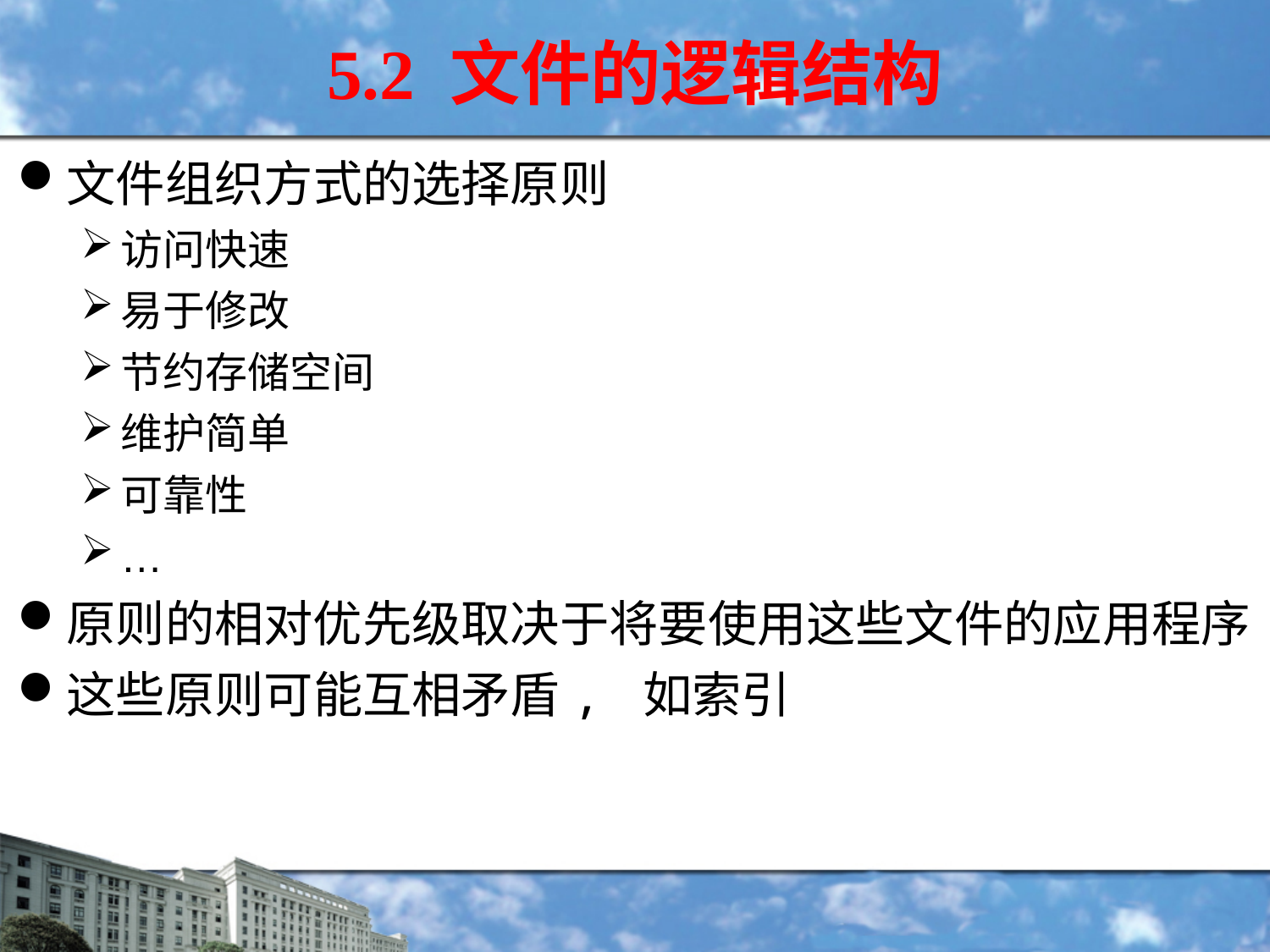

5.2 文件的逻辑结构
文件组织方式的选择原则
访问快速
易于修改
节约存储空间
维护简单
可靠性
…
原则的相对优先级取决于将要使用这些文件的应用程序
这些原则可能互相矛盾, 如索引